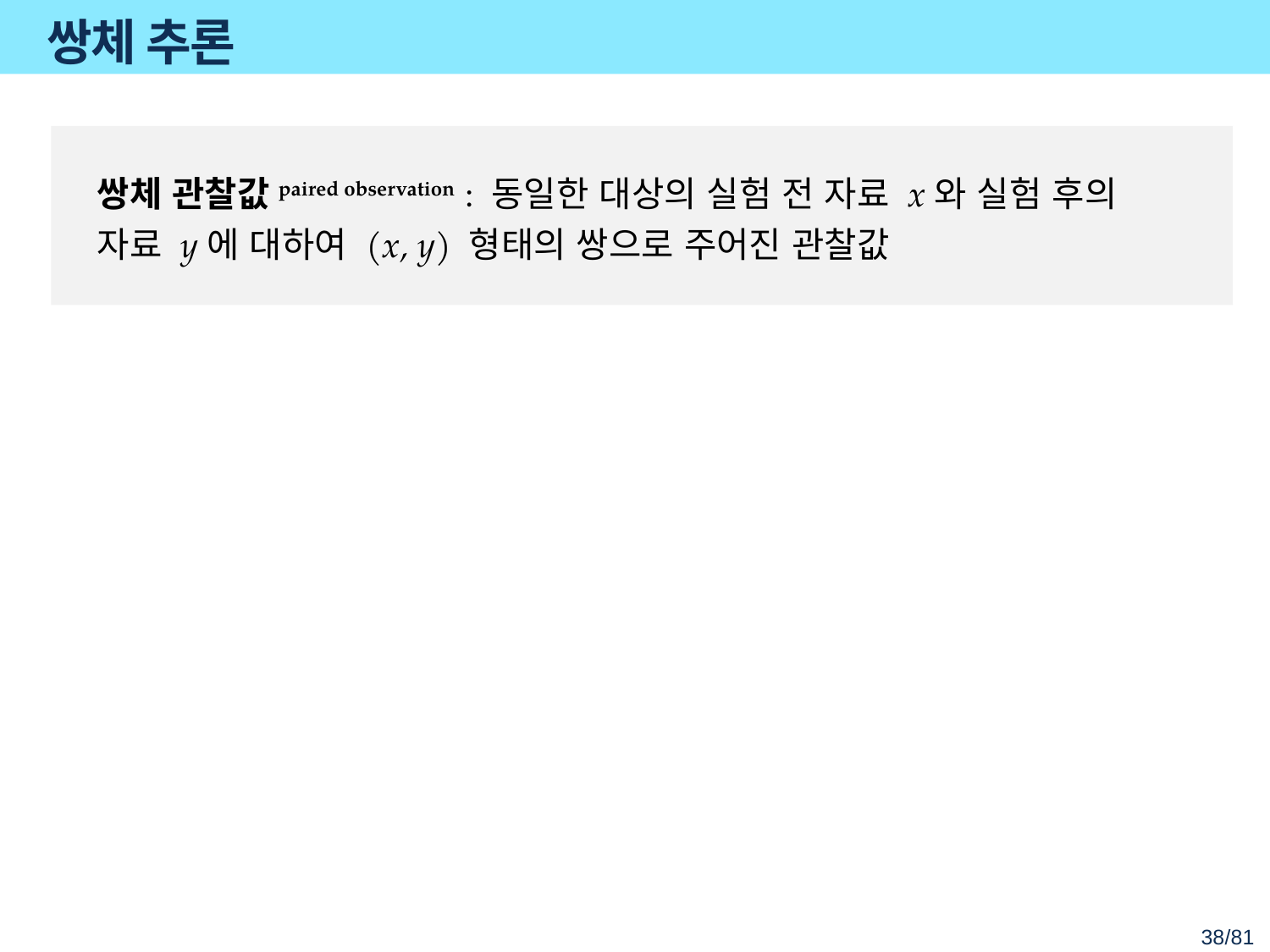

# 쌍체 추론

쌍체 관찰값paired observation  : 동일한 대상의 실험 전 자료 x와 실험 후의 자료 y에 대하여 (x, y) 형태의 쌍으로 주어진 관찰값